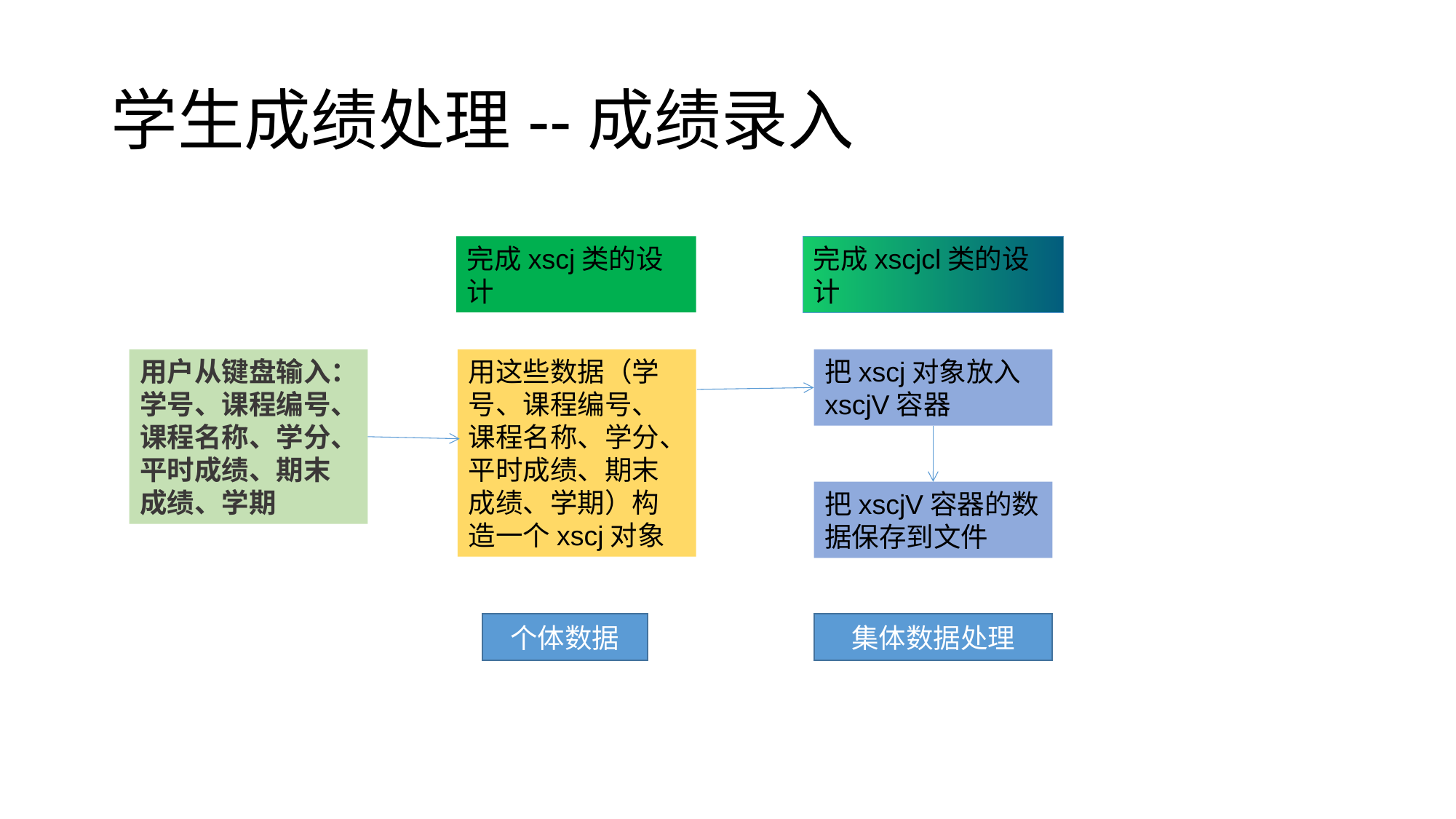

# 学生成绩处理--成绩录入
完成xscj类的设计
完成xscjcl类的设计
用户从键盘输入：
学号、课程编号、课程名称、学分、平时成绩、期末成绩、学期
用这些数据（学号、课程编号、课程名称、学分、平时成绩、期末成绩、学期）构造一个xscj对象
把xscj对象放入xscjV容器
把xscjV容器的数据保存到文件
个体数据
集体数据处理